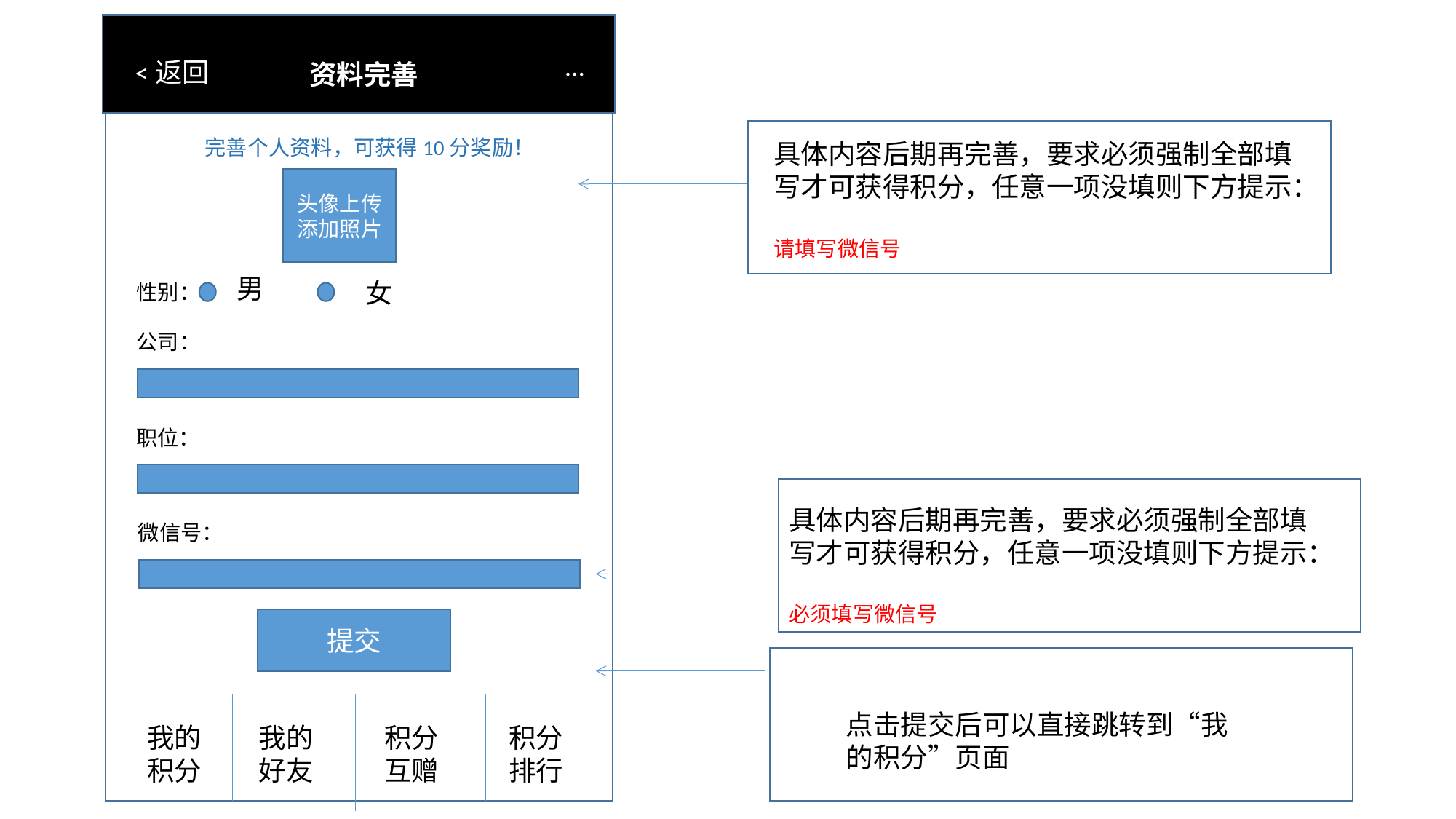

...
<返回
资料完善

完善个人资料，可获得10分奖励！
具体内容后期再完善，要求必须强制全部填写才可获得积分，任意一项没填则下方提示：

请填写微信号
头像上传添加照片
男
女
性别：

公司：

职位：

具体内容后期再完善，要求必须强制全部填写才可获得积分，任意一项没填则下方提示：

必须填写微信号
微信号：

提交

点击提交后可以直接跳转到“我的积分”页面
我的积分
我的好友
积分互赠
积分排行